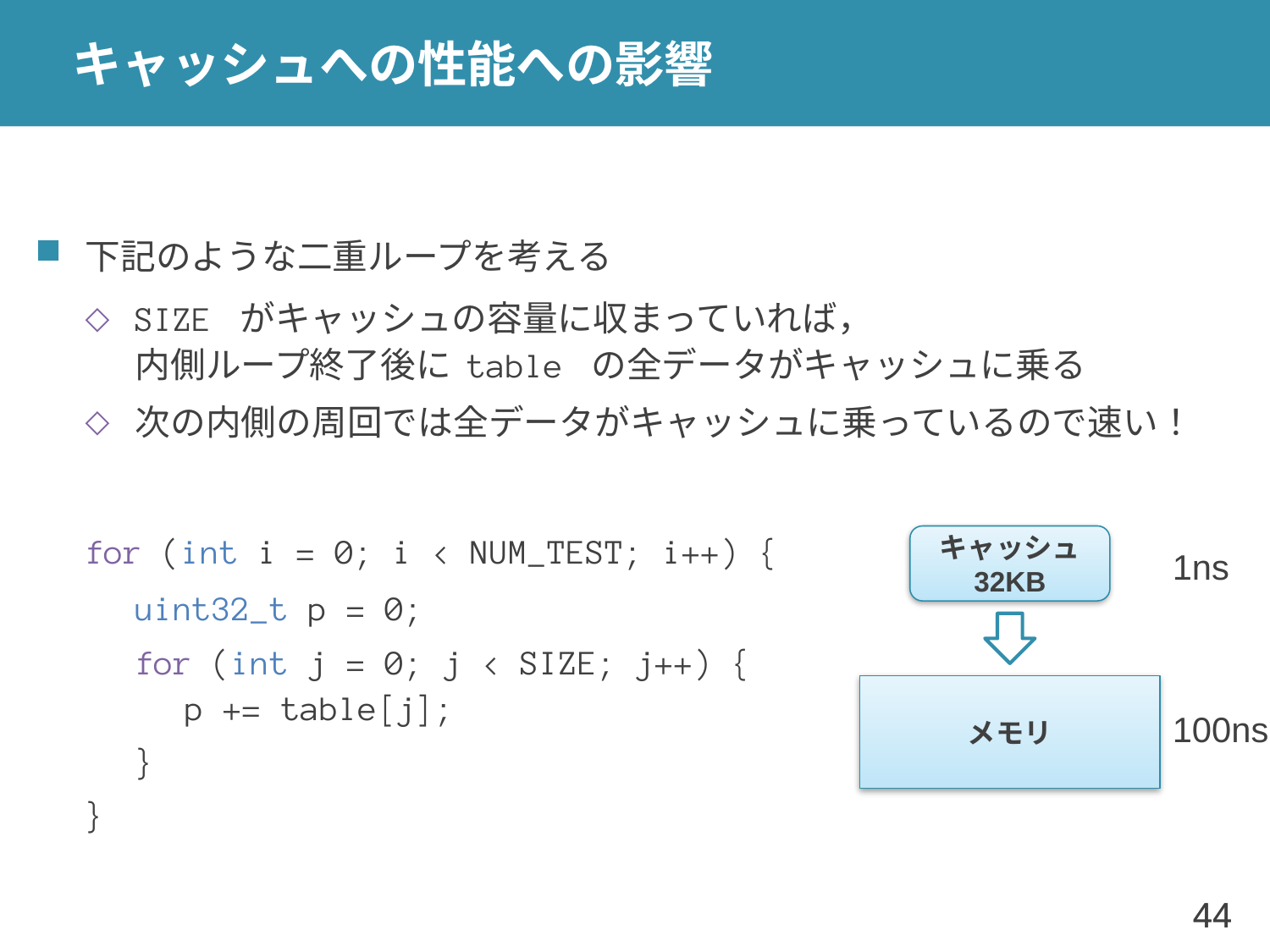

# キャッシュへの性能への影響
下記のような二重ループを考える
SIZE がキャッシュの容量に収まっていれば，
内側ループ終了後に table の全データがキャッシュに乗る
次の内側の周回では全データがキャッシュに乗っているので速い！

for (int i = 0; i < NUM_TEST; i++) {
uint32_t p = 0;
for (int j = 0; j < SIZE; j++) {
p += table[j];
}
}
キャッシュ
32KB
1ns

メモリ
100ns